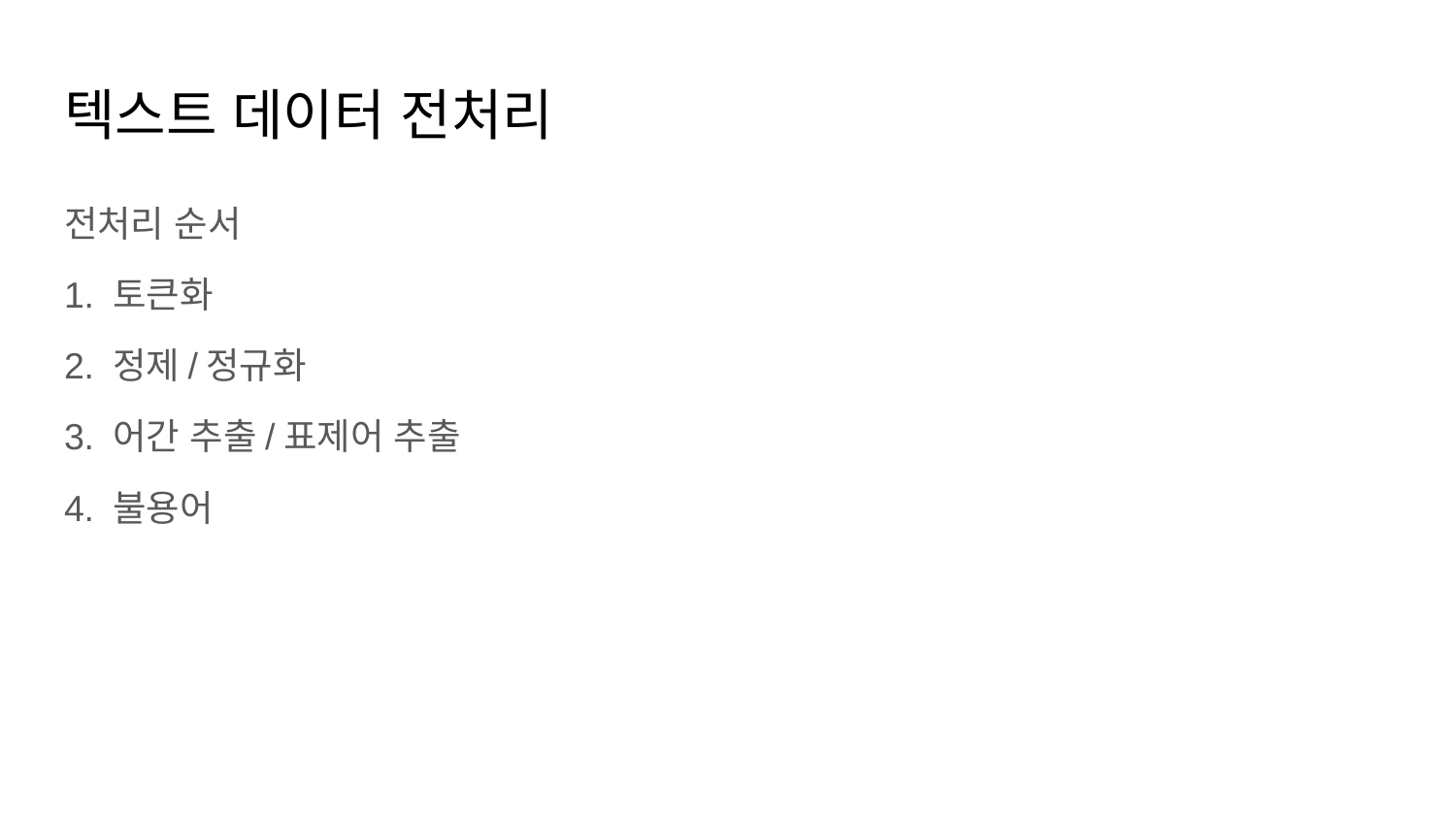

# 텍스트 데이터 전처리
전처리 순서
1. 토큰화
2. 정제/정규화
3. 어간 추출/표제어 추출
4. 불용어